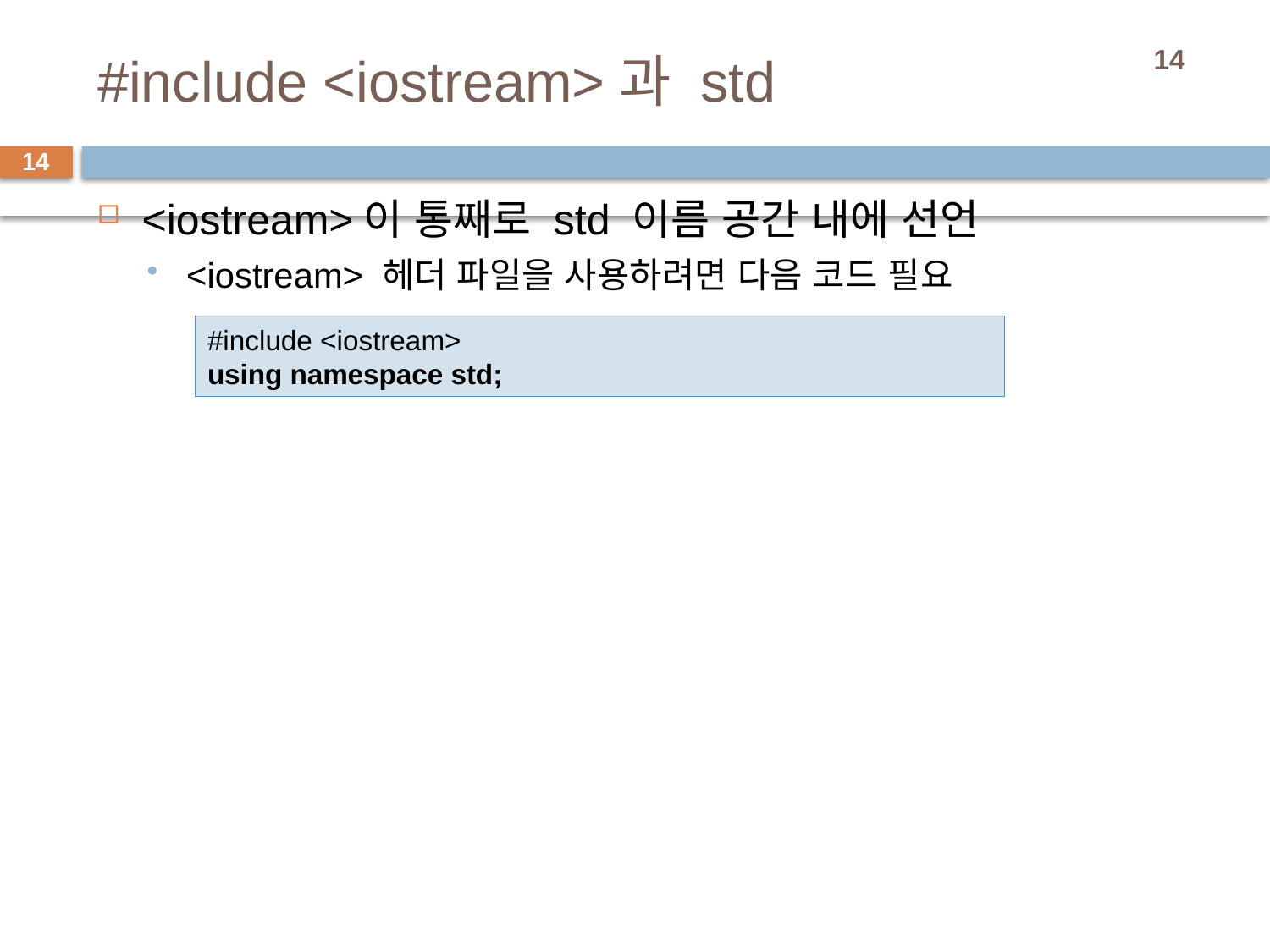

# #include <iostream>과 std
14
<iostream>이 통째로 std 이름 공간 내에 선언
<iostream> 헤더 파일을 사용하려면 다음 코드 필요

#include <iostream>
using namespace std;